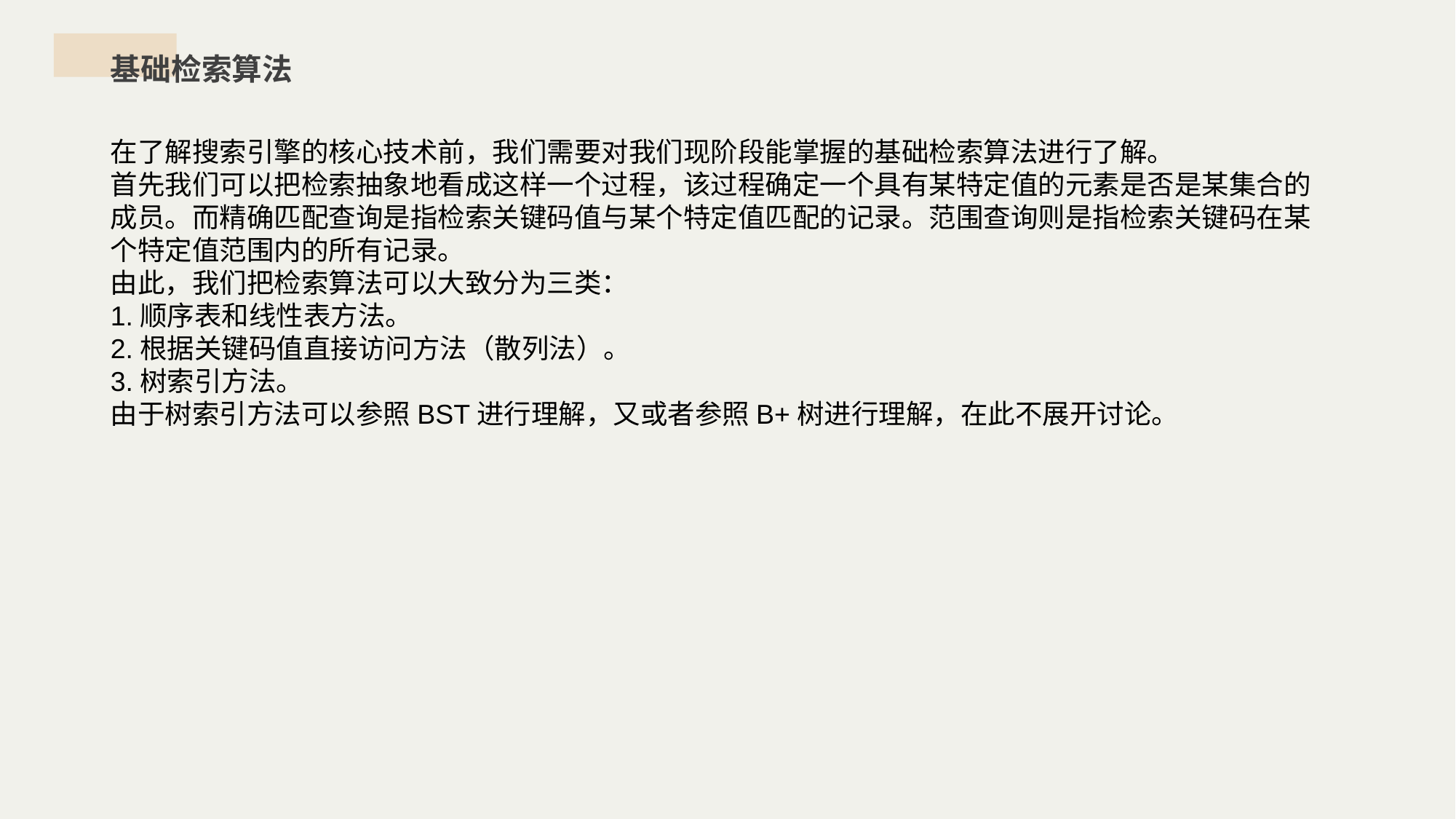

基础检索算法

在了解搜索引擎的核心技术前，我们需要对我们现阶段能掌握的基础检索算法进行了解。
首先我们可以把检索抽象地看成这样一个过程，该过程确定一个具有某特定值的元素是否是某集合的成员。而精确匹配查询是指检索关键码值与某个特定值匹配的记录。范围查询则是指检索关键码在某个特定值范围内的所有记录。
由此，我们把检索算法可以大致分为三类：
1.顺序表和线性表方法。
2.根据关键码值直接访问方法（散列法）。
3.树索引方法。
由于树索引方法可以参照BST进行理解，又或者参照B+树进行理解，在此不展开讨论。